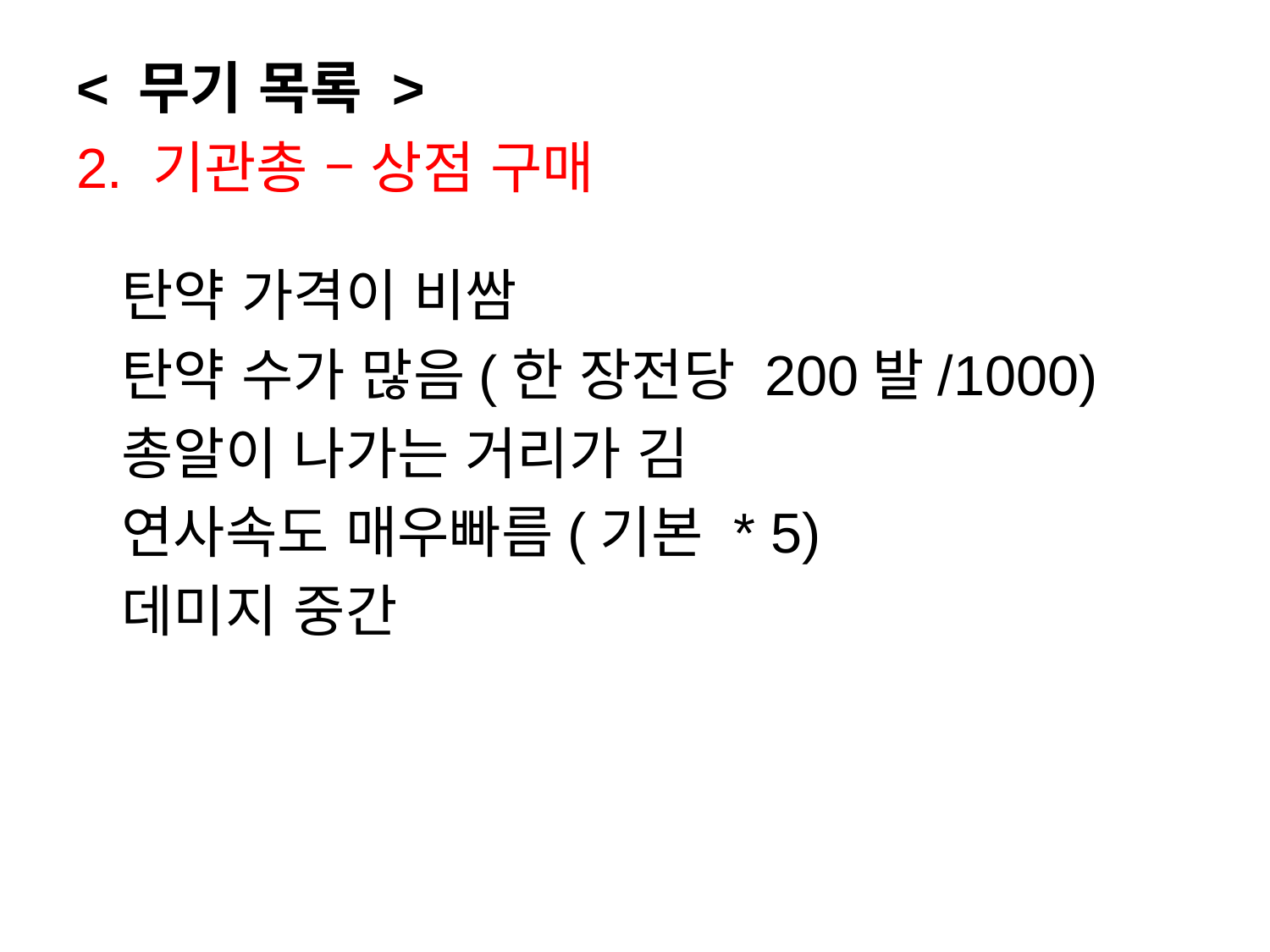

< 무기 목록 >
2. 기관총 – 상점 구매

  탄약 가격이 비쌈
  탄약 수가 많음(한 장전당 200발/1000)
  총알이 나가는 거리가 김
  연사속도 매우빠름(기본 * 5)
  데미지 중간